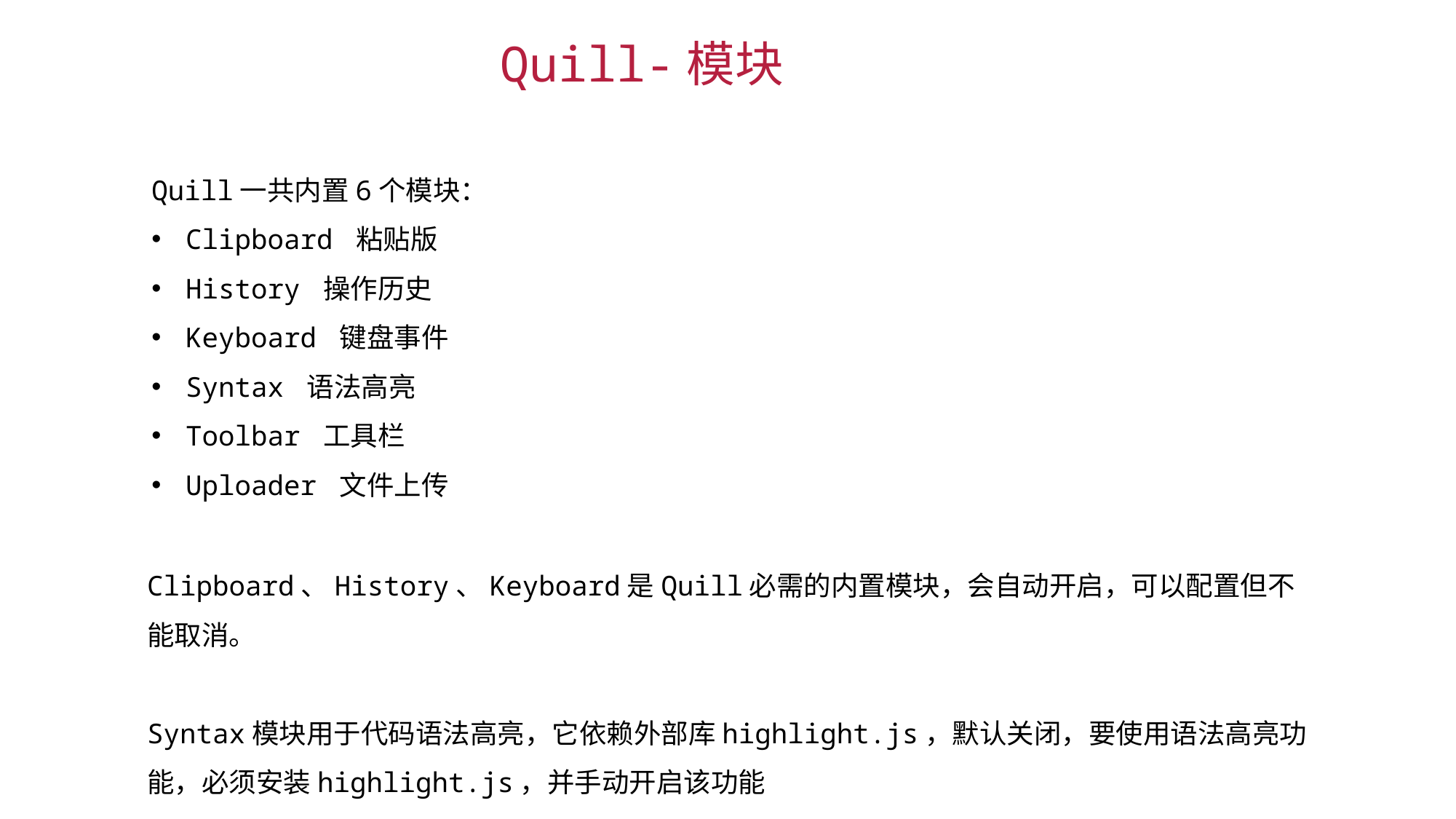

Quill-模块
Quill一共内置6个模块：
Clipboard 粘贴版
History 操作历史
Keyboard 键盘事件
Syntax 语法高亮
Toolbar 工具栏
Uploader 文件上传
Clipboard、History、Keyboard是Quill必需的内置模块，会自动开启，可以配置但不能取消。

Syntax模块用于代码语法高亮，它依赖外部库highlight.js，默认关闭，要使用语法高亮功能，必须安装highlight.js，并手动开启该功能